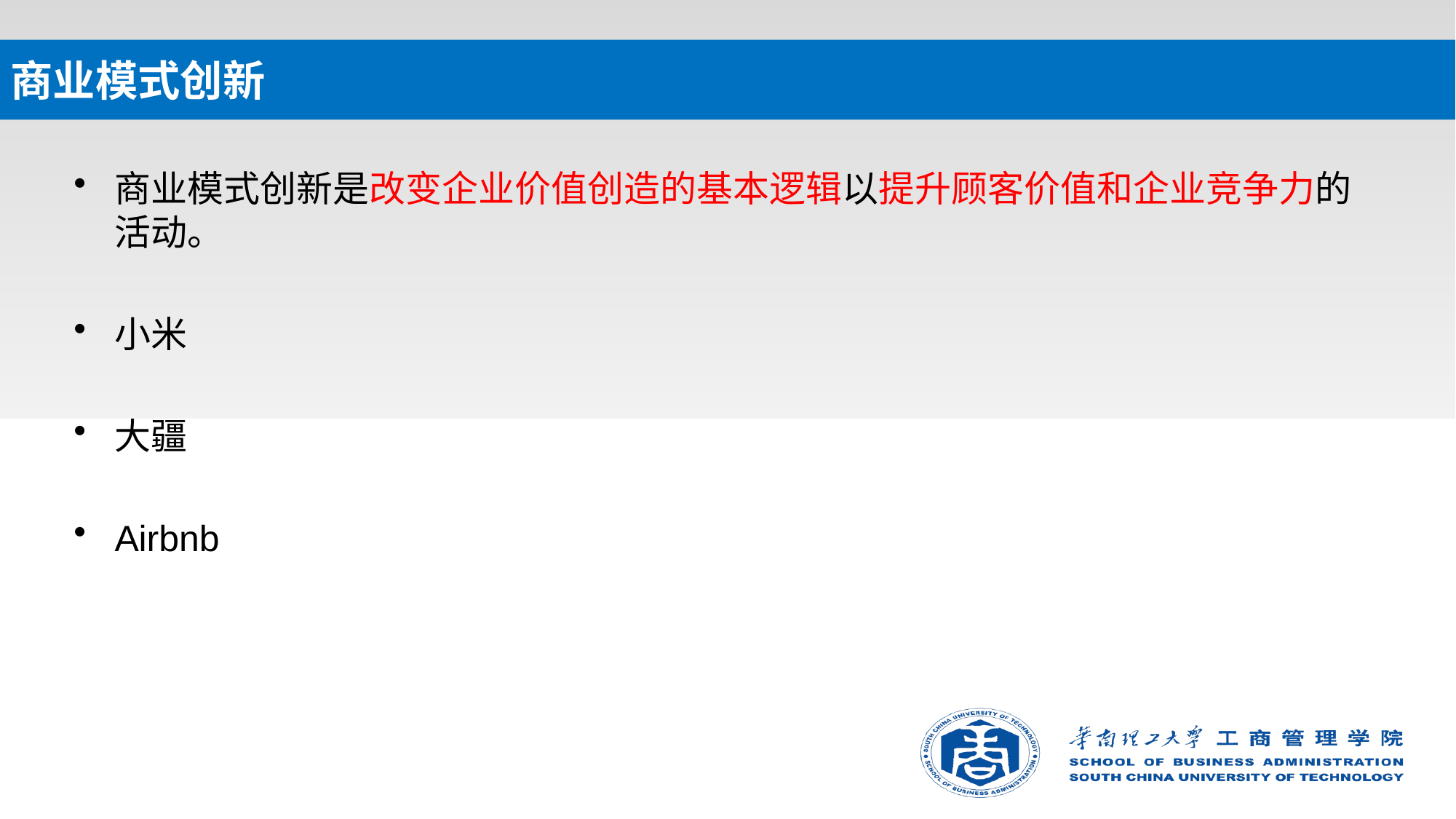

# 商业模式创新
商业模式创新是改变企业价值创造的基本逻辑以提升顾客价值和企业竞争力的活动。

小米

大疆

Airbnb